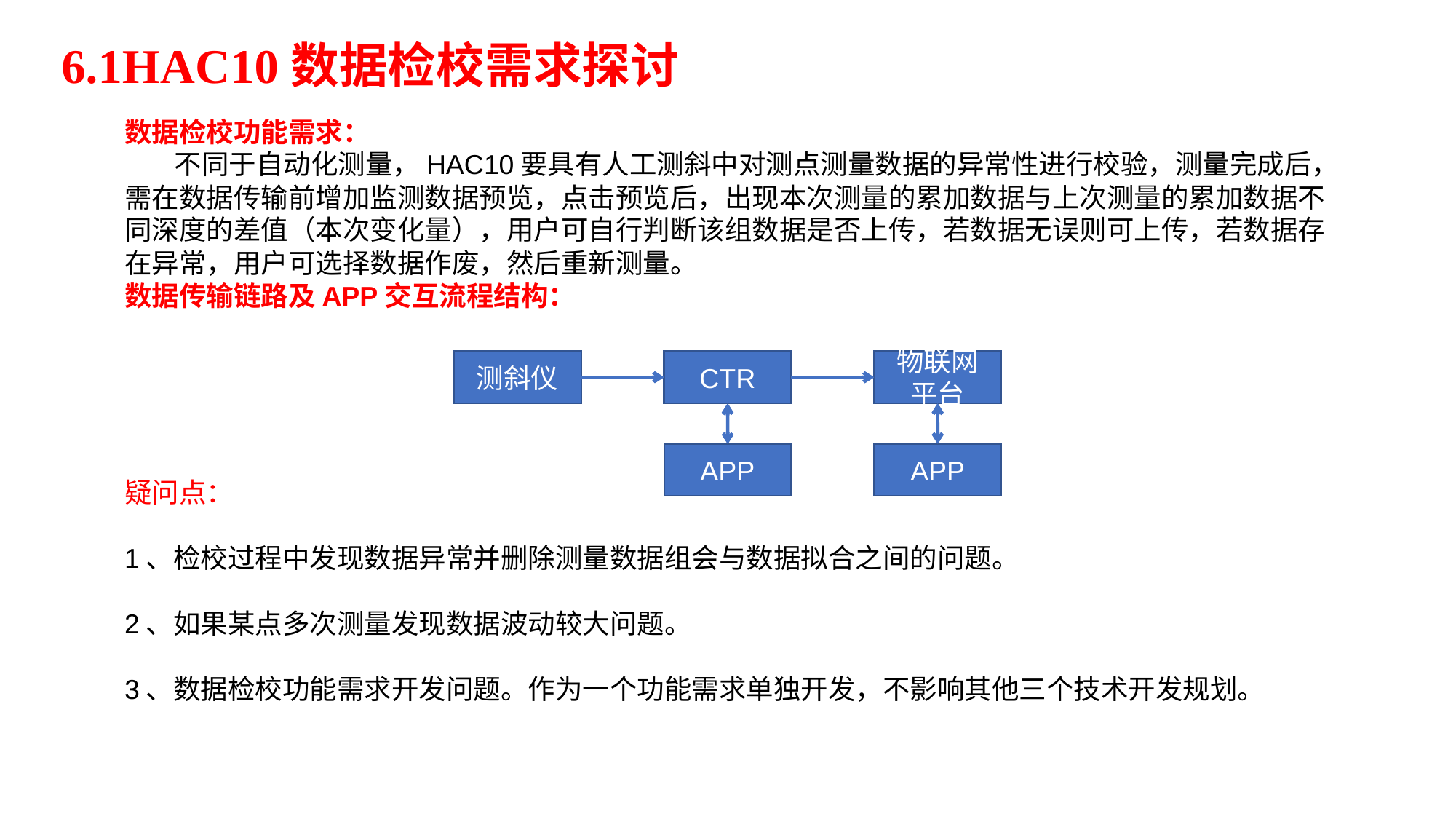

6.1HAC10数据检校需求探讨
数据检校功能需求：
       不同于自动化测量，HAC10要具有人工测斜中对测点测量数据的异常性进行校验，测量完成后，需在数据传输前增加监测数据预览，点击预览后，出现本次测量的累加数据与上次测量的累加数据不同深度的差值（本次变化量），用户可自行判断该组数据是否上传，若数据无误则可上传，若数据存在异常，用户可选择数据作废，然后重新测量。
数据传输链路及APP交互流程结构：

疑问点：

1、检校过程中发现数据异常并删除测量数据组会与数据拟合之间的问题。

2、如果某点多次测量发现数据波动较大问题。

3、数据检校功能需求开发问题。作为一个功能需求单独开发，不影响其他三个技术开发规划。
测斜仪
测斜仪
CTR
CTR
物联网平台
物联网平台
APP
APP
APP
APP